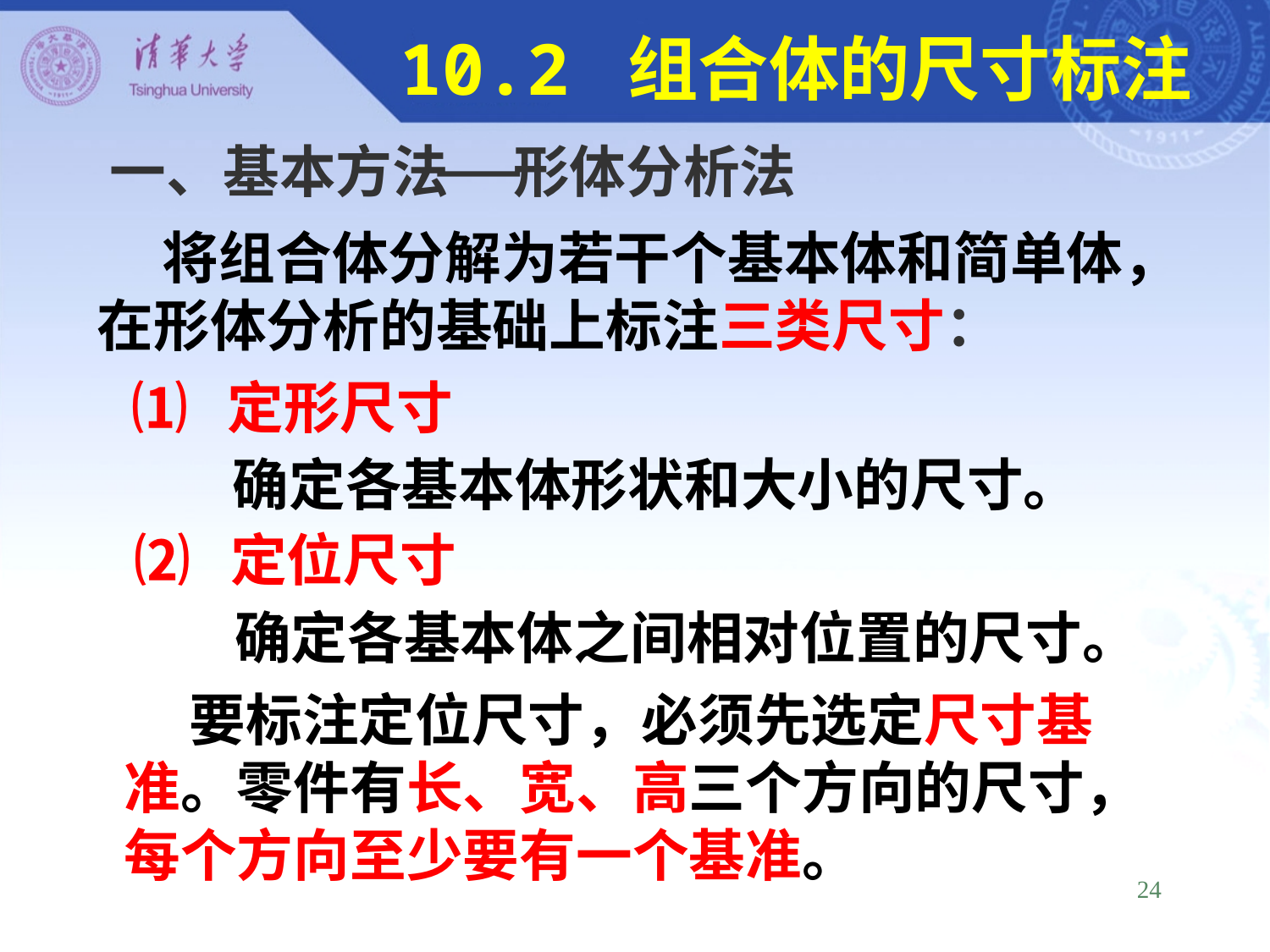

10.2 组合体的尺寸标注
一、基本方法     形体分析法

    将组合体分解为若干个基本体和简单体，在形体分析的基础上标注三类尺寸：
⑴  定形尺寸
确定各基本体形状和大小的尺寸。
⑵  定位尺寸
确定各基本体之间相对位置的尺寸。
    要标注定位尺寸，必须先选定尺寸基准。零件有长、宽、高三个方向的尺寸，每个方向至少要有一个基准。
24